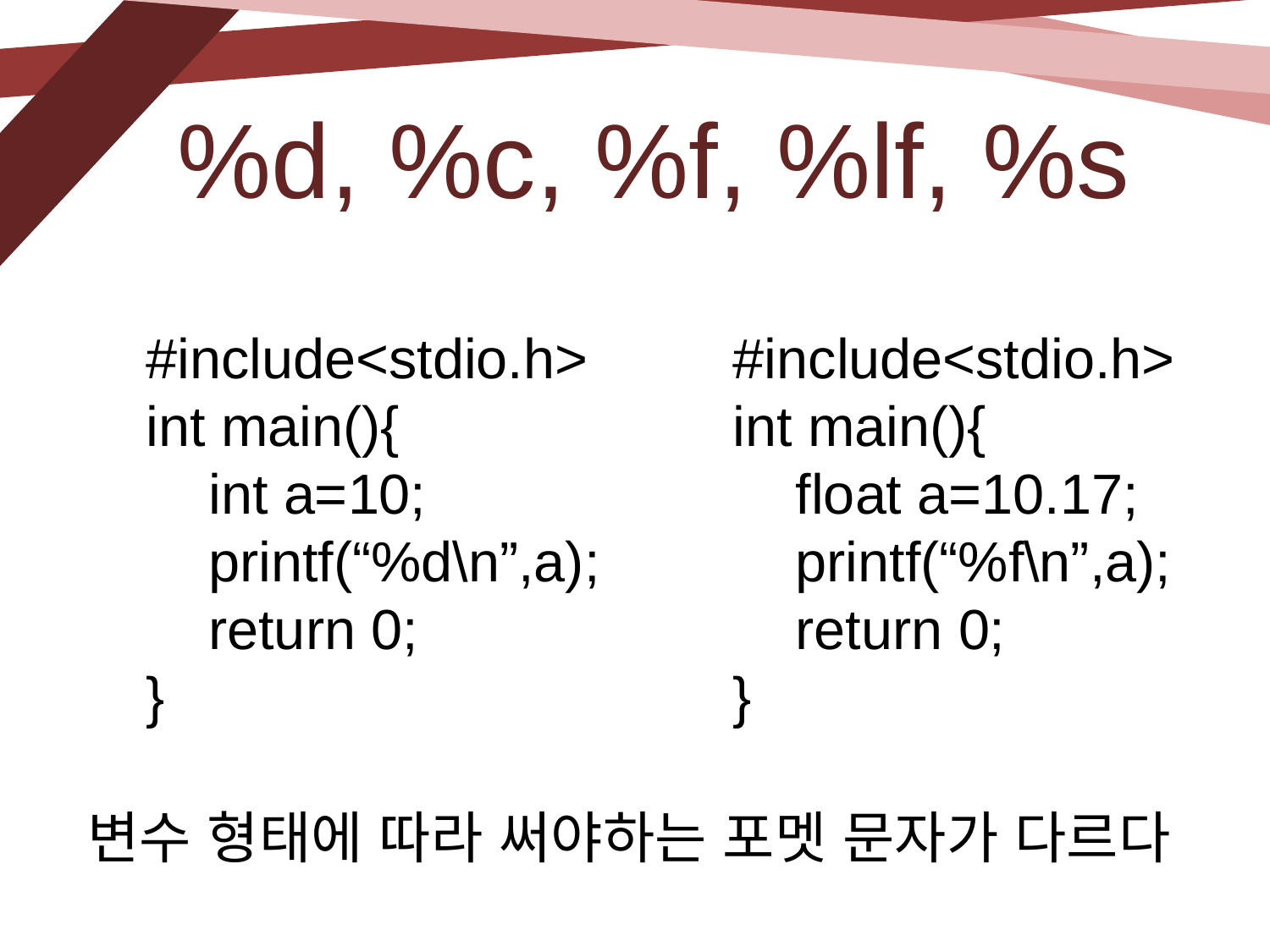

%d, %c, %f, %lf, %s
#include<stdio.h>
int main(){
    int a=10;
    printf(“%d\n”,a);
    return 0;
}
#include<stdio.h>
int main(){
    float a=10.17;
    printf(“%f\n”,a);
    return 0;
}
변수 형태에 따라 써야하는 포멧 문자가 다르다